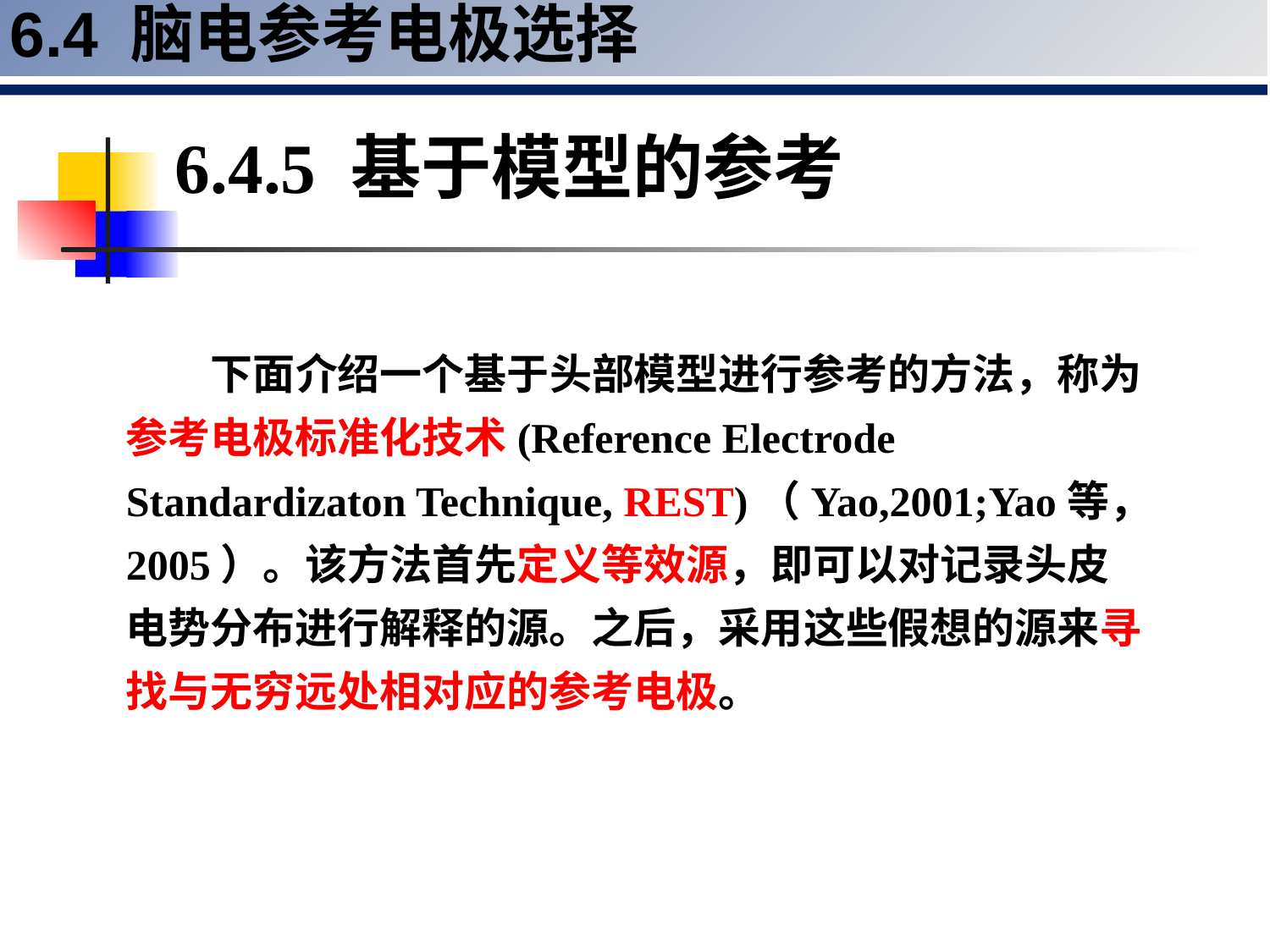

6.4 脑电参考电极选择

6.4.5 基于模型的参考
下面介绍一个基于头部模型进行参考的方法，称为参考电极标准化技术(Reference Electrode Standardizaton Technique, REST)（Yao,2001;Yao等，2005）。该方法首先定义等效源，即可以对记录头皮电势分布进行解释的源。之后，采用这些假想的源来寻找与无穷远处相对应的参考电极。